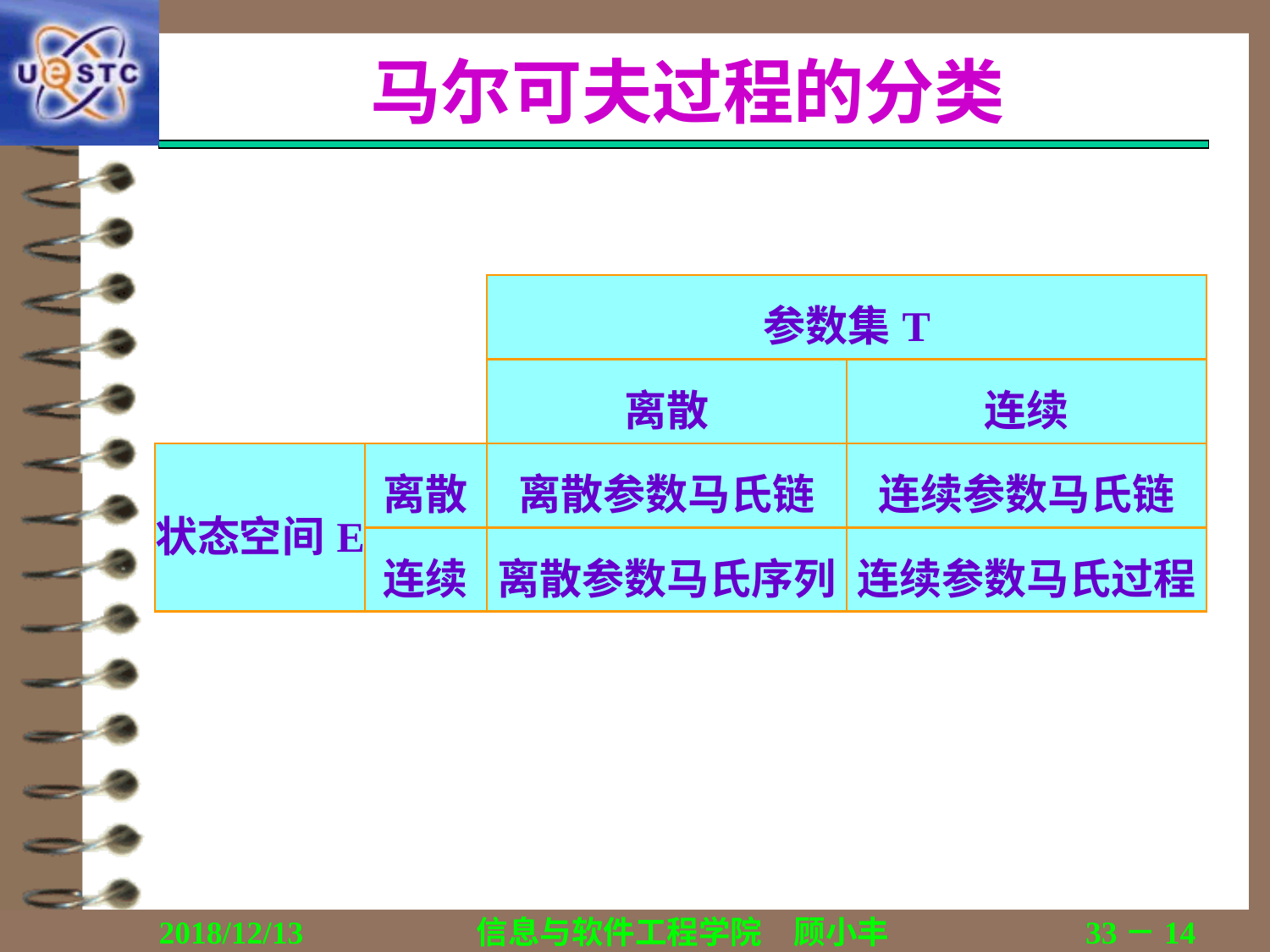

# 马尔可夫过程的分类

|  |  | 参数集T |  |
| --- | --- | --- | --- |
|  |  | 离散 | 连续 |
| 状态空间E | 离散 | 离散参数马氏链 | 连续参数马氏链 |
|  | 连续 | 离散参数马氏序列 | 连续参数马氏过程 |
2018/12/13
信息与软件工程学院　顾小丰
33－14